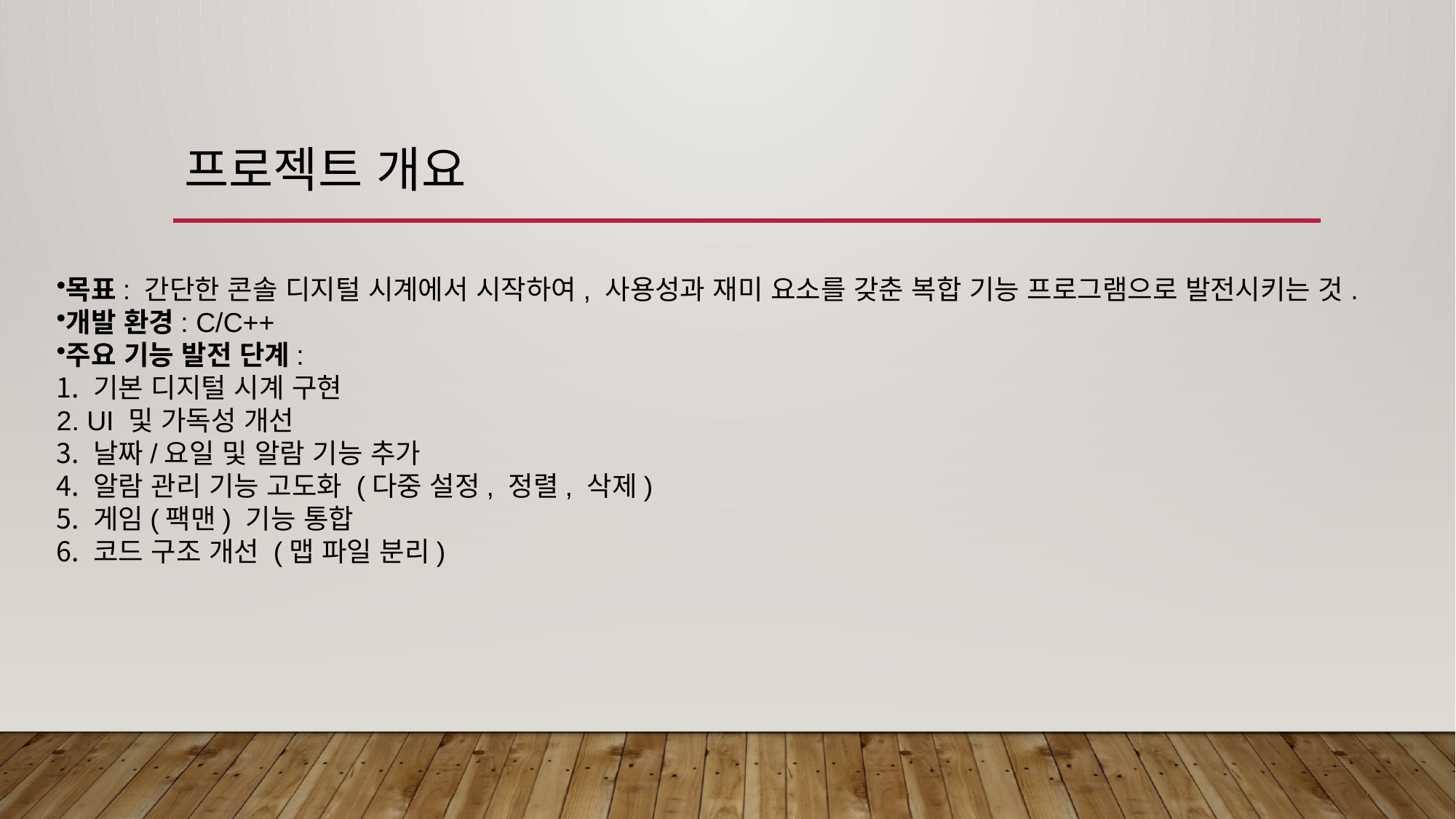

# 프로젝트 개요
목표: 간단한 콘솔 디지털 시계에서 시작하여, 사용성과 재미 요소를 갖춘 복합 기능 프로그램으로 발전시키는 것.
개발 환경: C/C++
주요 기능 발전 단계:
 기본 디지털 시계 구현
 UI 및 가독성 개선
 날짜/요일 및 알람 기능 추가
 알람 관리 기능 고도화 (다중 설정, 정렬, 삭제)
 게임(팩맨) 기능 통합
 코드 구조 개선 (맵 파일 분리)